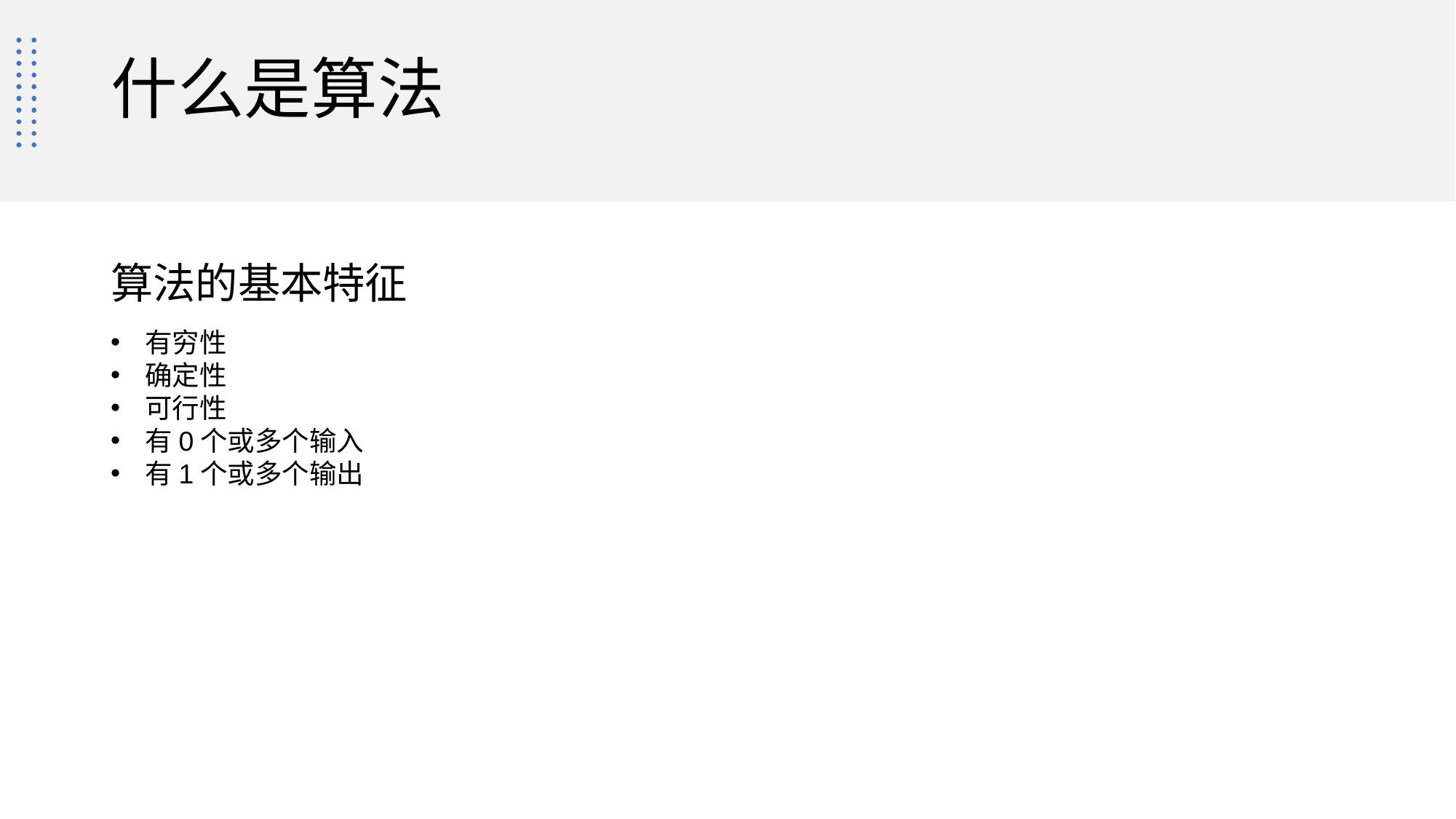

# 什么是算法
算法的基本特征
有穷性
确定性
可行性
有0个或多个输入
有1个或多个输出